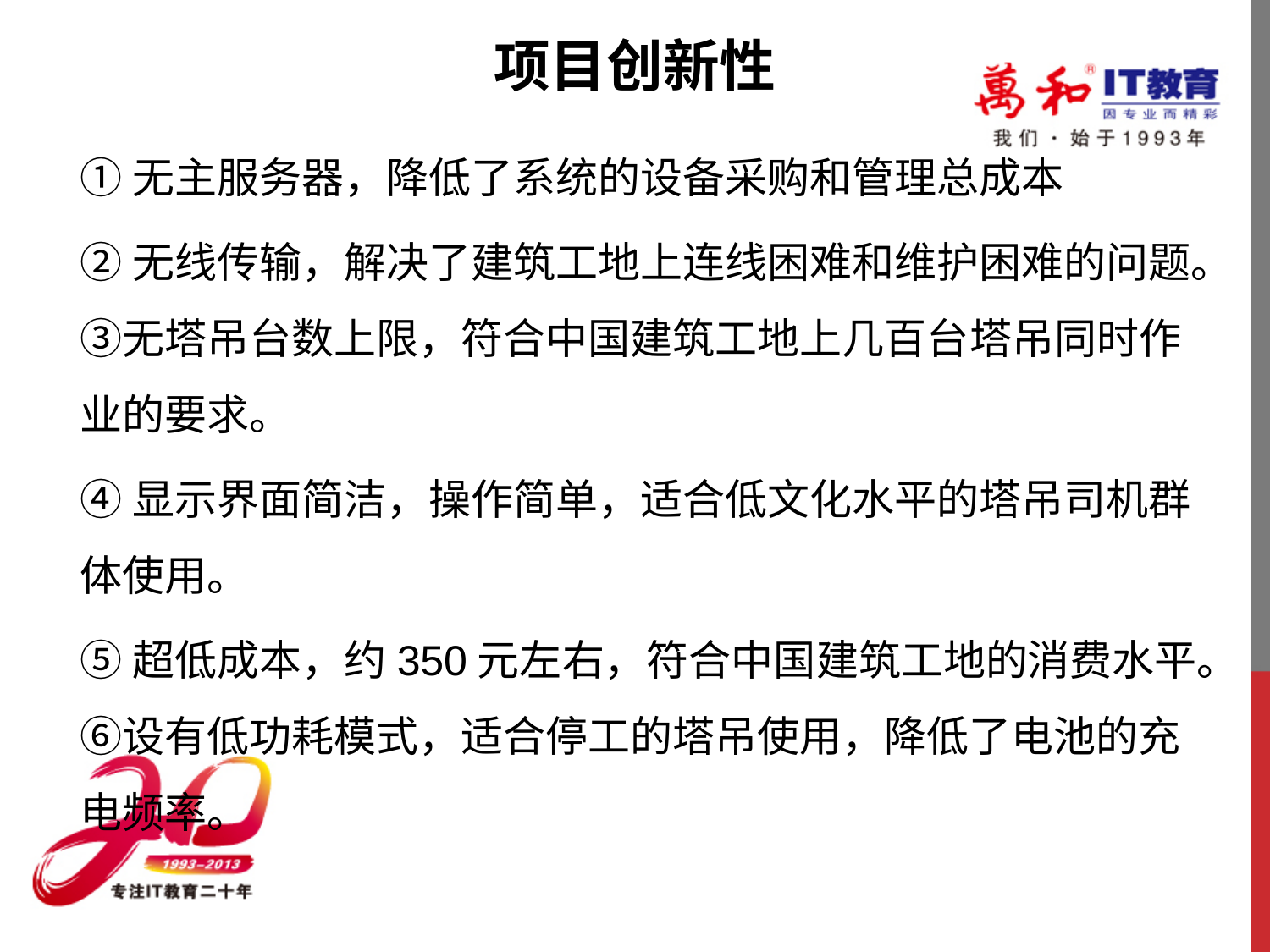

# 项目创新性
	①无主服务器，降低了系统的设备采购和管理总成本
	②无线传输，解决了建筑工地上连线困难和维护困难的问题。③无塔吊台数上限，符合中国建筑工地上几百台塔吊同时作业的要求。
	④显示界面简洁，操作简单，适合低文化水平的塔吊司机群体使用。
	⑤超低成本，约350元左右，符合中国建筑工地的消费水平。⑥设有低功耗模式，适合停工的塔吊使用，降低了电池的充电频率。